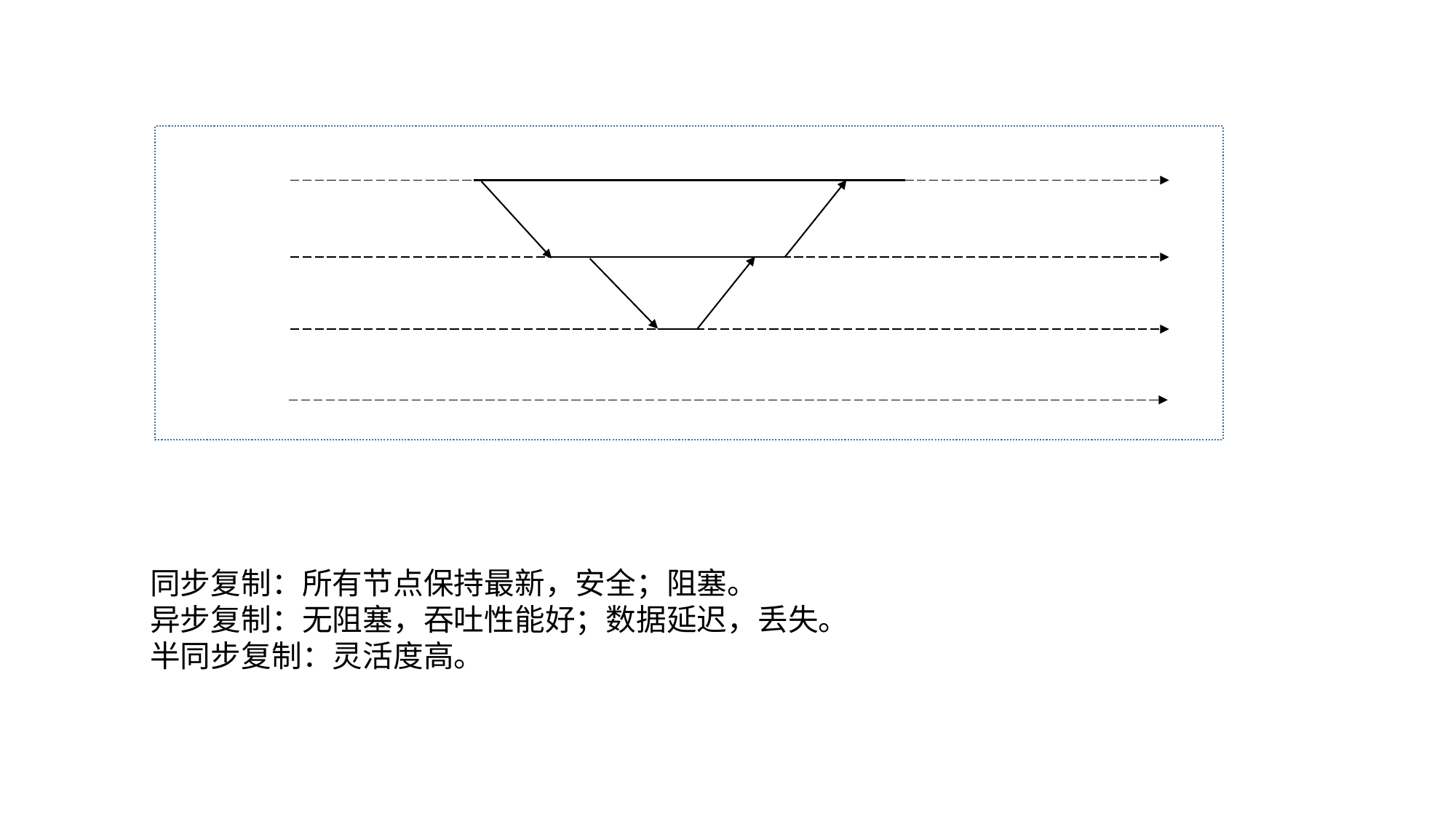

同步复制：所有节点保持最新，安全；阻塞。
异步复制：无阻塞，吞吐性能好；数据延迟，丢失。
半同步复制：灵活度高。